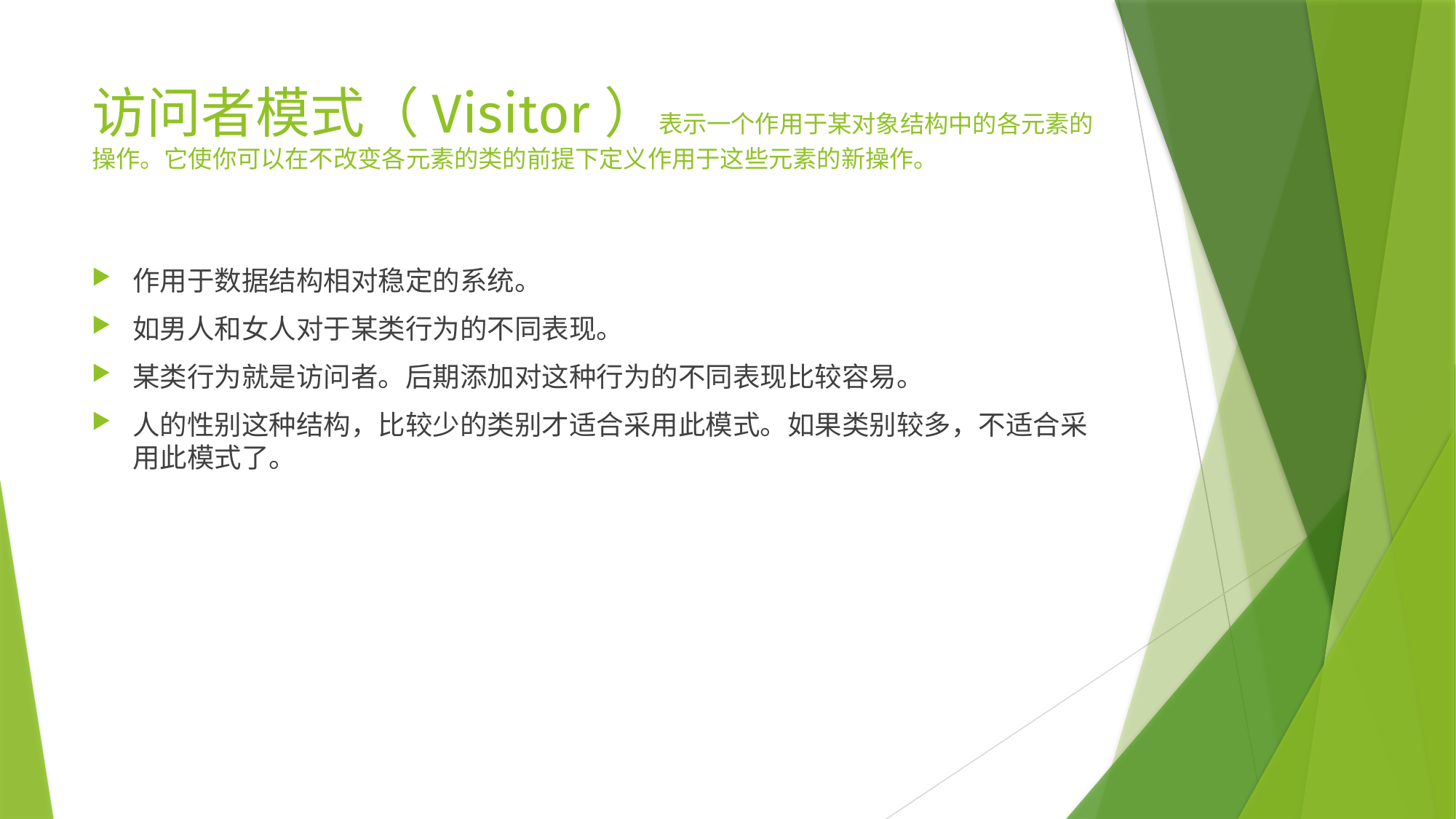

# 访问者模式（Visitor）表示一个作用于某对象结构中的各元素的操作。它使你可以在不改变各元素的类的前提下定义作用于这些元素的新操作。
作用于数据结构相对稳定的系统。
如男人和女人对于某类行为的不同表现。
某类行为就是访问者。后期添加对这种行为的不同表现比较容易。
人的性别这种结构，比较少的类别才适合采用此模式。如果类别较多，不适合采用此模式了。